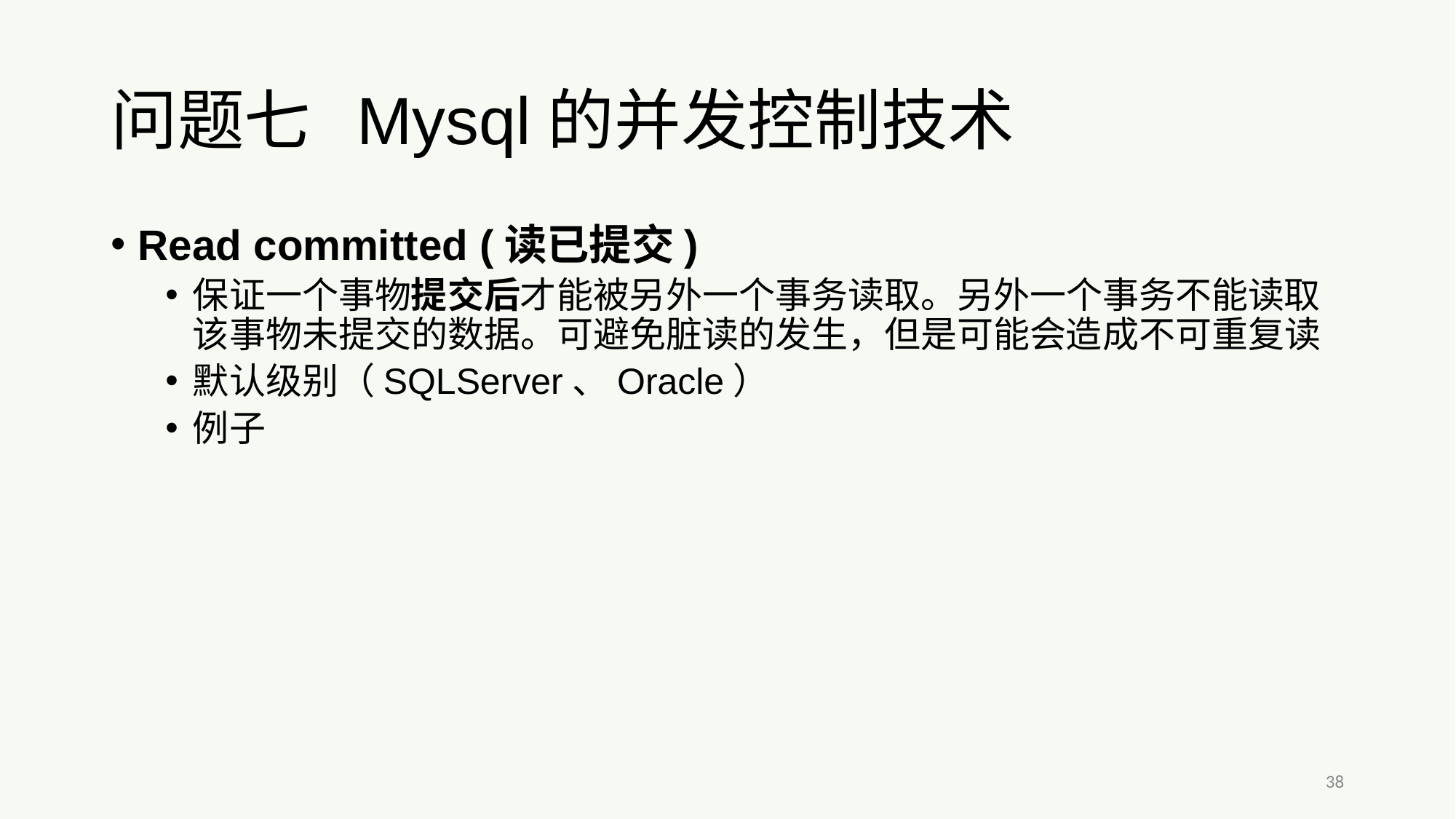

# 问题七  Mysql的并发控制技术
Read committed (读已提交)
保证一个事物提交后才能被另外一个事务读取。另外一个事务不能读取该事物未提交的数据。可避免脏读的发生，但是可能会造成不可重复读
默认级别（SQLServer、Oracle）
例子
38